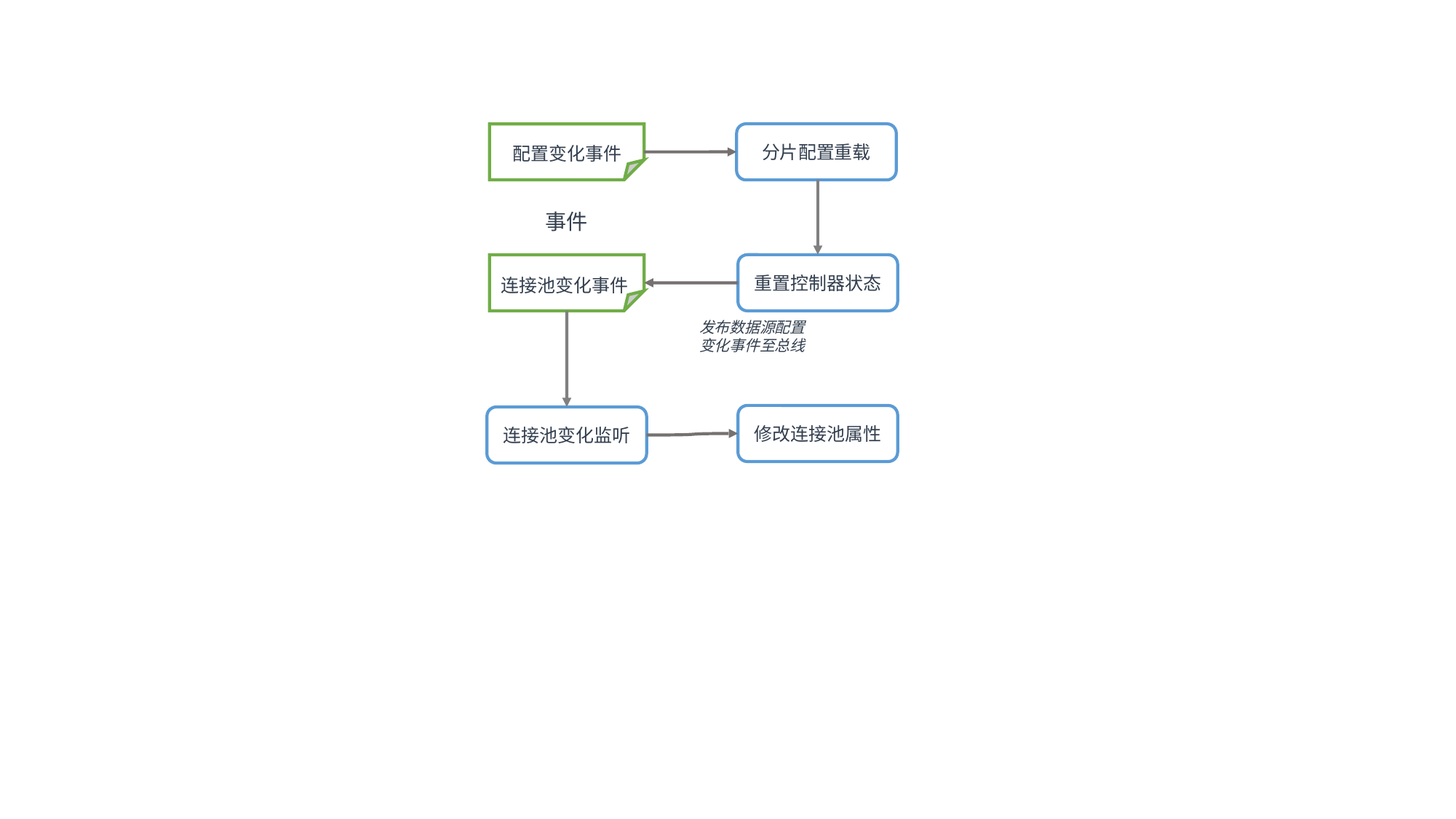

分片配置重载

配置变化事件
事件
重置控制器状态

连接池变化事件
发布数据源配置
变化事件至总线
修改连接池属性
连接池变化监听